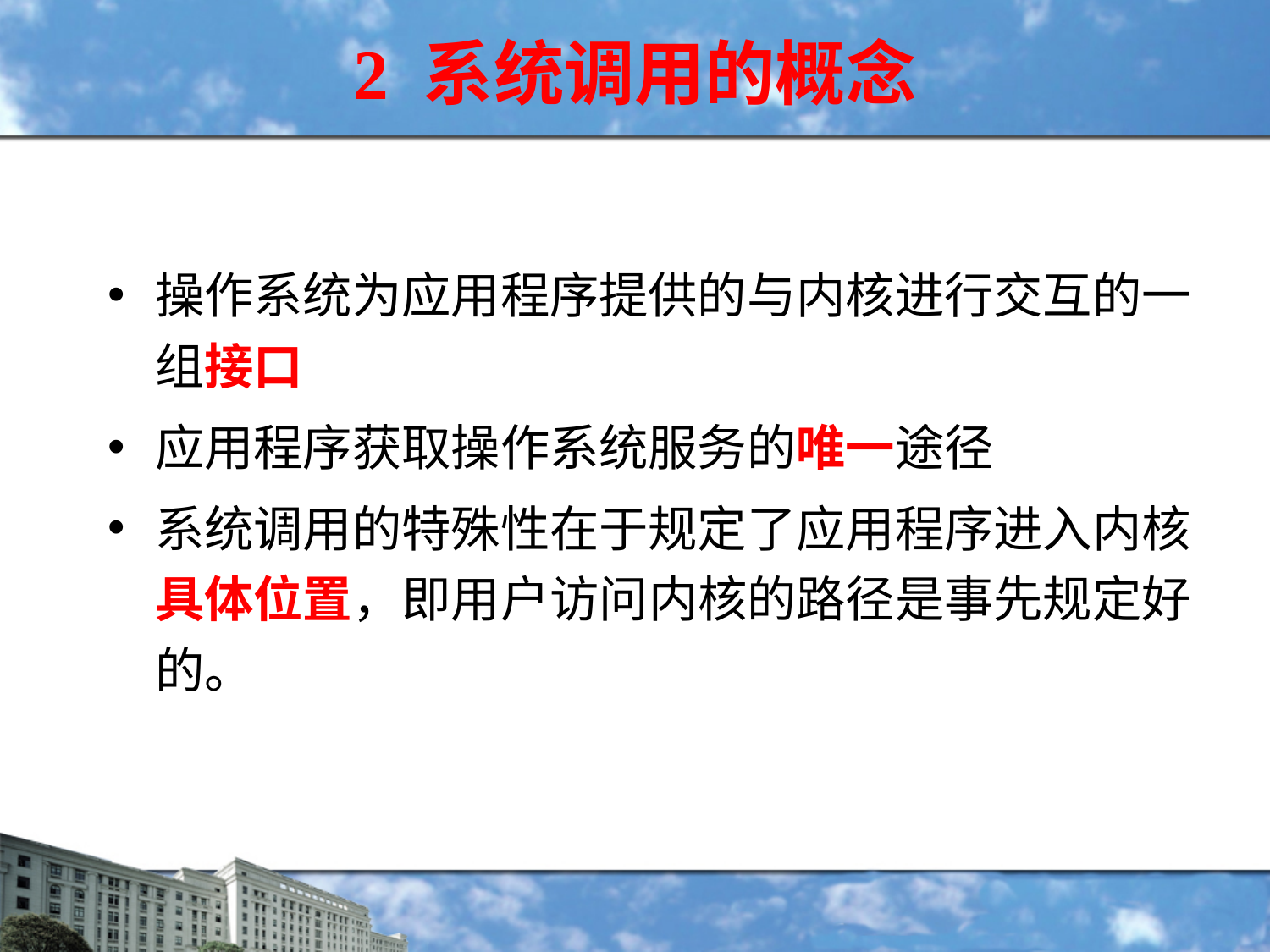

# 2 系统调用的概念
操作系统为应用程序提供的与内核进行交互的一组接口
应用程序获取操作系统服务的唯一途径
系统调用的特殊性在于规定了应用程序进入内核具体位置，即用户访问内核的路径是事先规定好的。